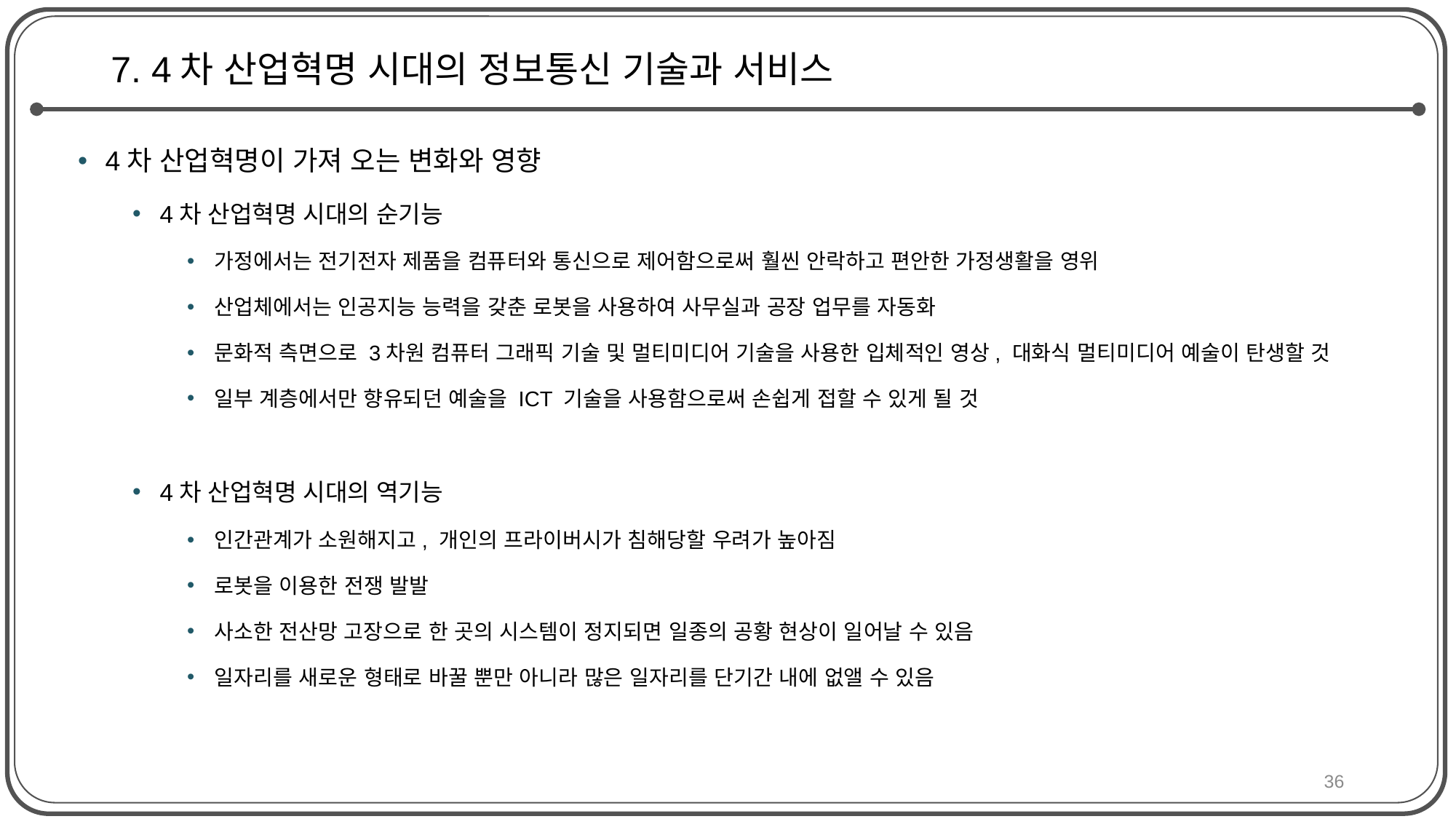

# 7. 4차 산업혁명 시대의 정보통신 기술과 서비스
4차 산업혁명이 가져 오는 변화와 영향
4차 산업혁명 시대의 순기능
가정에서는 전기전자 제품을 컴퓨터와 통신으로 제어함으로써 훨씬 안락하고 편안한 가정생활을 영위
산업체에서는 인공지능 능력을 갖춘 로봇을 사용하여 사무실과 공장 업무를 자동화
문화적 측면으로 3차원 컴퓨터 그래픽 기술 및 멀티미디어 기술을 사용한 입체적인 영상, 대화식 멀티미디어 예술이 탄생할 것
일부 계층에서만 향유되던 예술을 ICT 기술을 사용함으로써 손쉽게 접할 수 있게 될 것

4차 산업혁명 시대의 역기능
인간관계가 소원해지고, 개인의 프라이버시가 침해당할 우려가 높아짐
로봇을 이용한 전쟁 발발
사소한 전산망 고장으로 한 곳의 시스템이 정지되면 일종의 공황 현상이 일어날 수 있음
일자리를 새로운 형태로 바꿀 뿐만 아니라 많은 일자리를 단기간 내에 없앨 수 있음
36